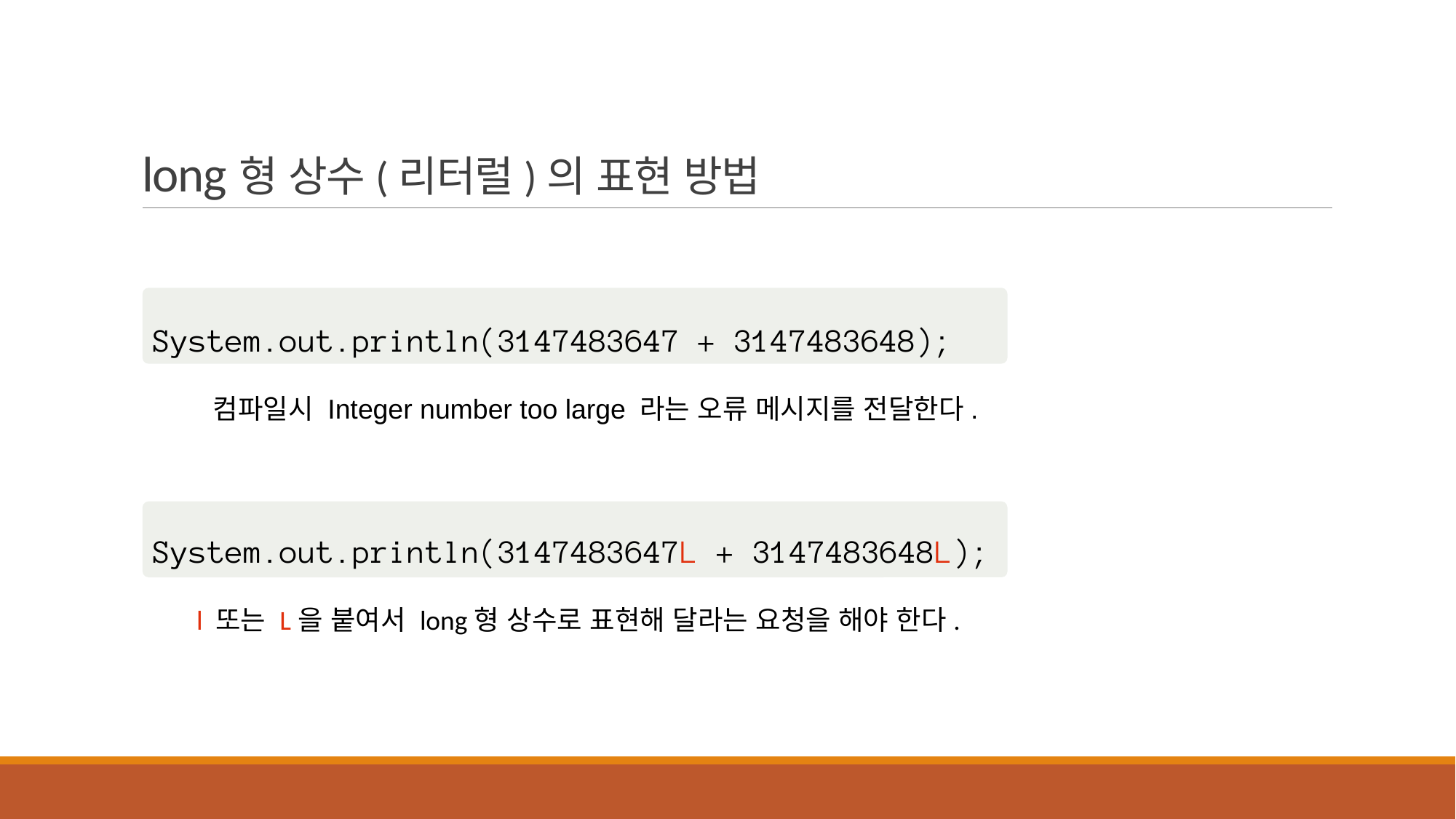

long형 상수(리터럴)의 표현 방법
System.out.println(3147483647 + 3147483648);
       컴파일시 Integer number too large 라는 오류 메시지를 전달한다.

System.out.println(3147483647L + 3147483648L);
       l 또는 L을 붙여서 long형 상수로 표현해 달라는 요청을 해야 한다.